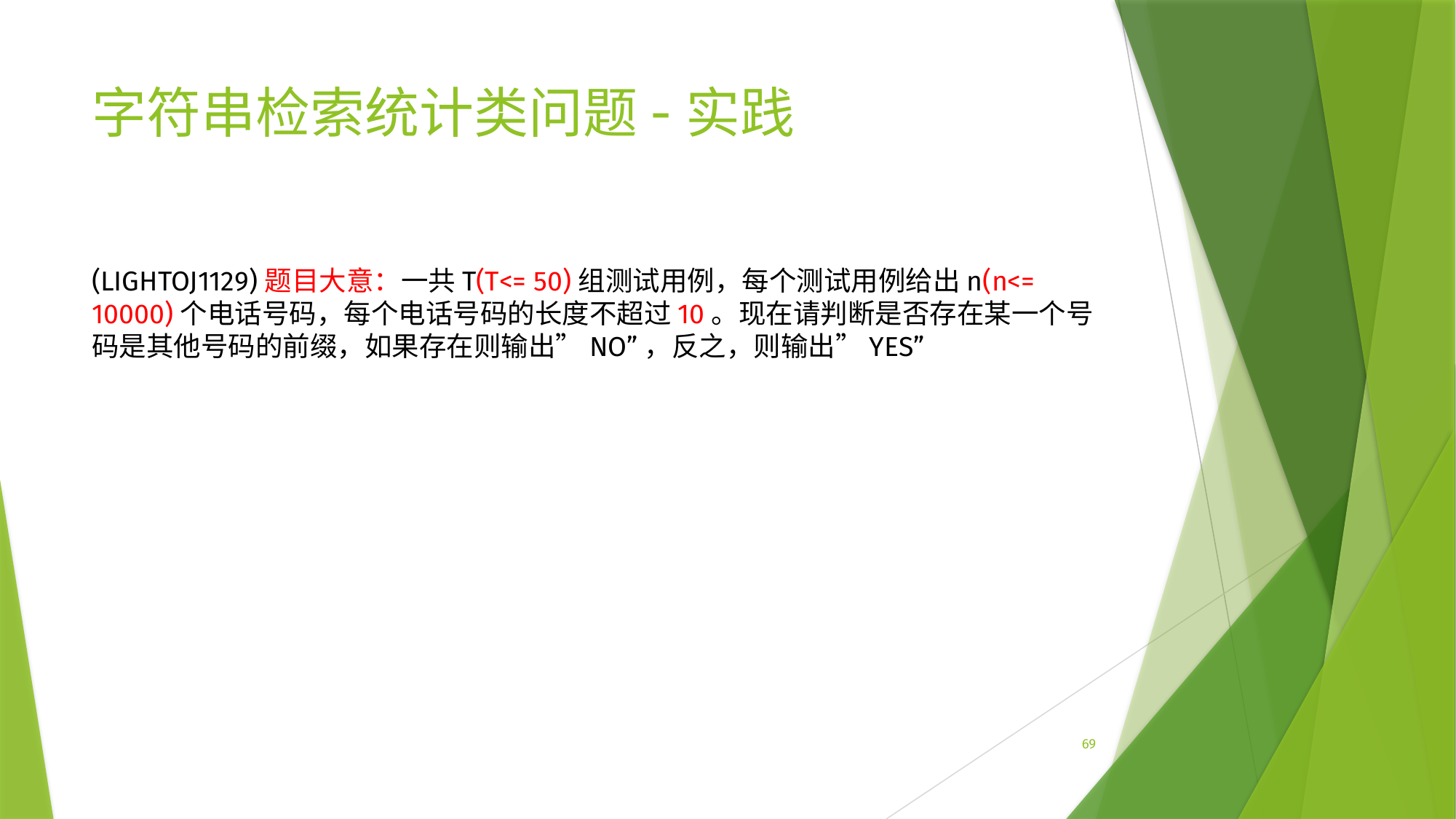

# 字符串检索统计类问题-实践
(LIGHTOJ1129)题目大意：一共T(T<= 50)组测试用例，每个测试用例给出n(n<= 10000)个电话号码，每个电话号码的长度不超过10。现在请判断是否存在某一个号码是其他号码的前缀，如果存在则输出”NO”，反之，则输出”YES”
69